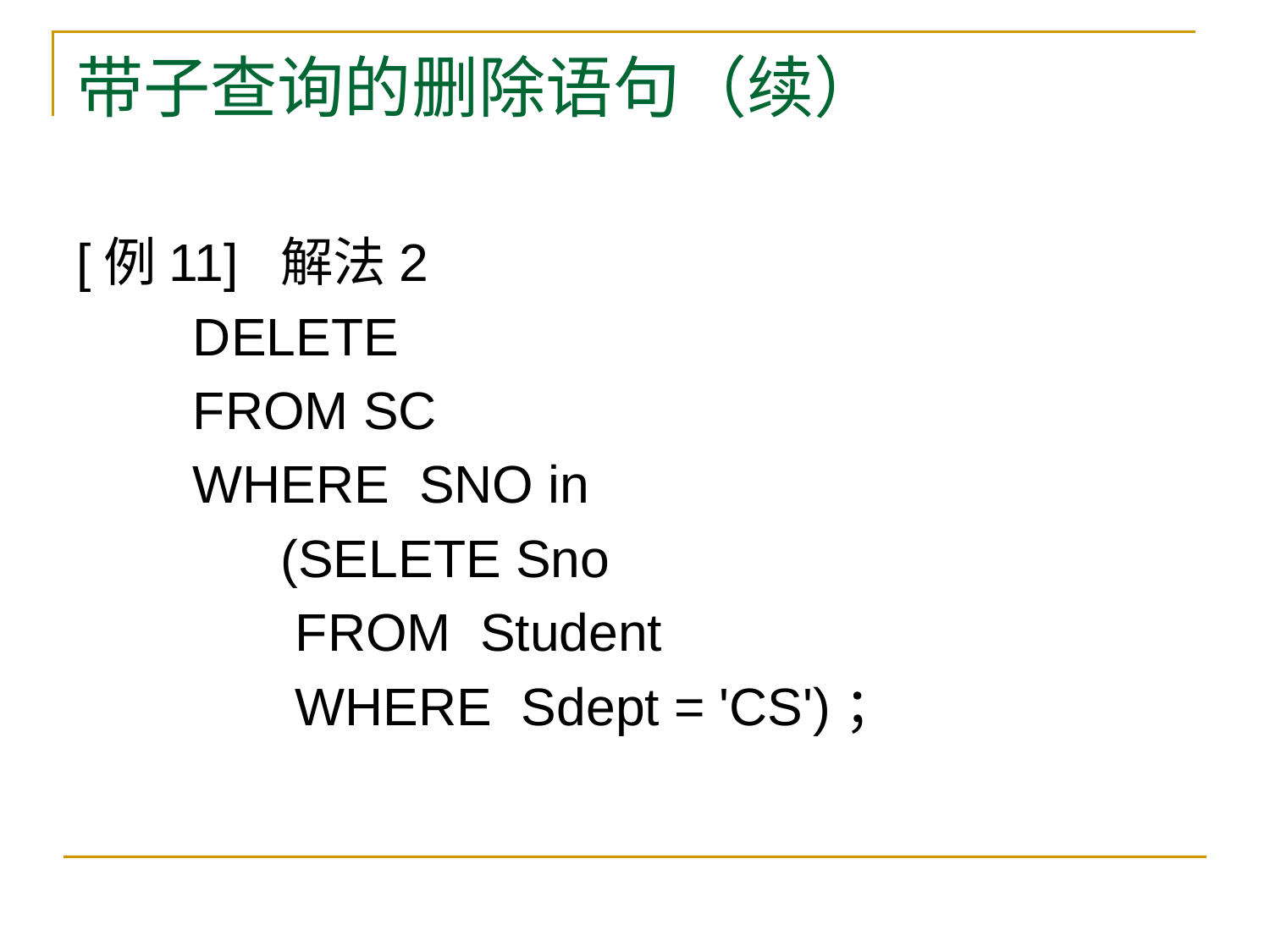

# 带子查询的删除语句（续）
[例11]  解法2
        DELETE
        FROM SC
        WHERE  SNO in
              (SELETE Sno
               FROM  Student
               WHERE  Sdept = 'CS')；